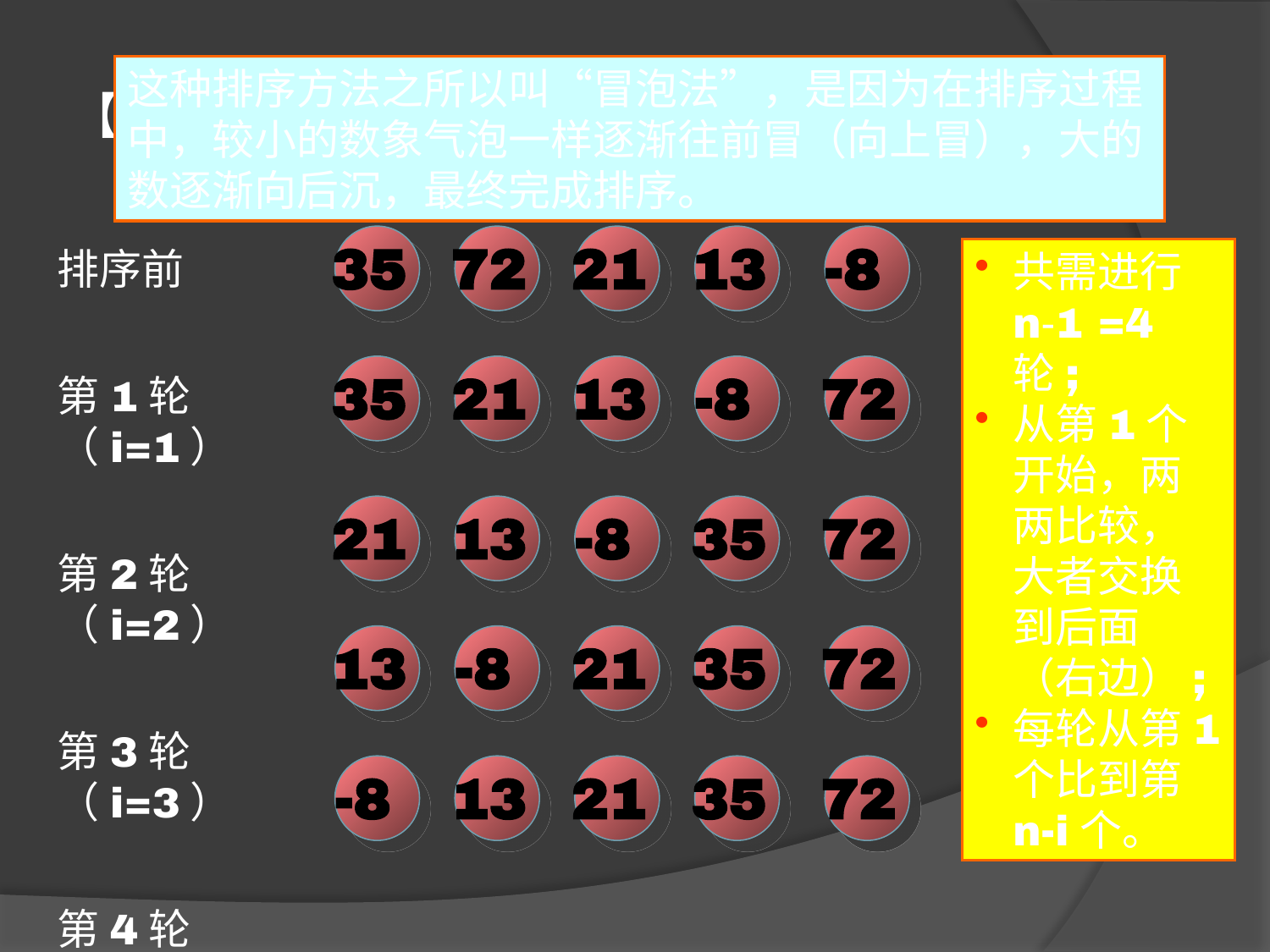

这种排序方法之所以叫“冒泡法”，是因为在排序过程中，较小的数象气泡一样逐渐往前冒（向上冒），大的数逐渐向后沉，最终完成排序。
# 【例一】排序原理示意如下（n=5)：
35

72

21

13

-8

排序前

第1轮（i=1）

第2轮（i=2）

第3轮（i=3）

第4轮（i=4）
共需进行n-1 =4轮;
从第1个开始，两两比较，大者交换到后面（右边）;
每轮从第1个比到第n-i个。
35

21

13

-8

72

21

13

-8

35

72

13

-8

21

35

72

-8

13

21

35

72